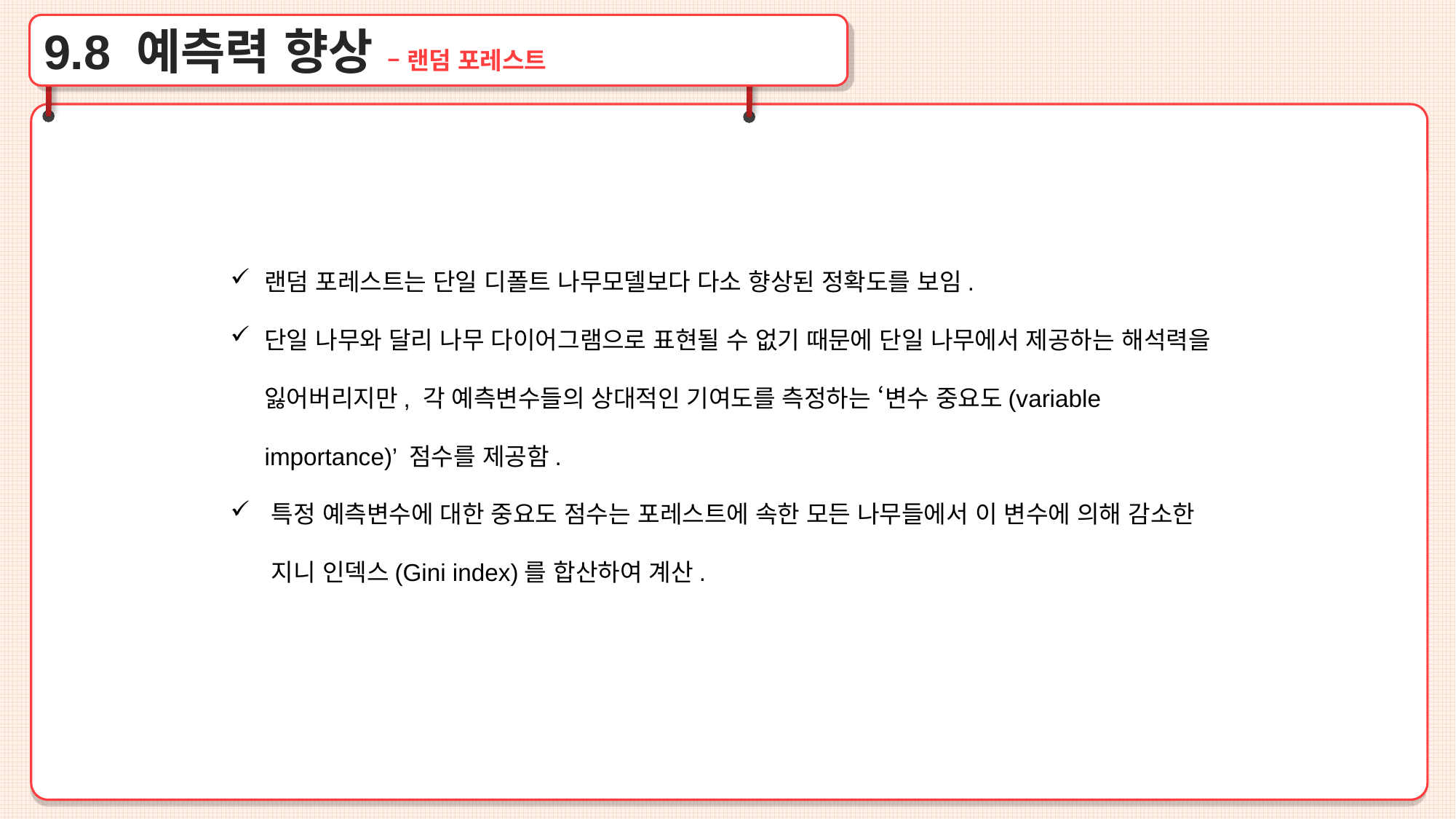

9.8 예측력 향상 – 랜덤 포레스트

랜덤 포레스트는 단일 디폴트 나무모델보다 다소 향상된 정확도를 보임.
단일 나무와 달리 나무 다이어그램으로 표현될 수 없기 때문에 단일 나무에서 제공하는 해석력을 잃어버리지만, 각 예측변수들의 상대적인 기여도를 측정하는 ‘변수 중요도(variable importance)’ 점수를 제공함.
특정 예측변수에 대한 중요도 점수는 포레스트에 속한 모든 나무들에서 이 변수에 의해 감소한 지니 인덱스(Gini index)를 합산하여 계산.